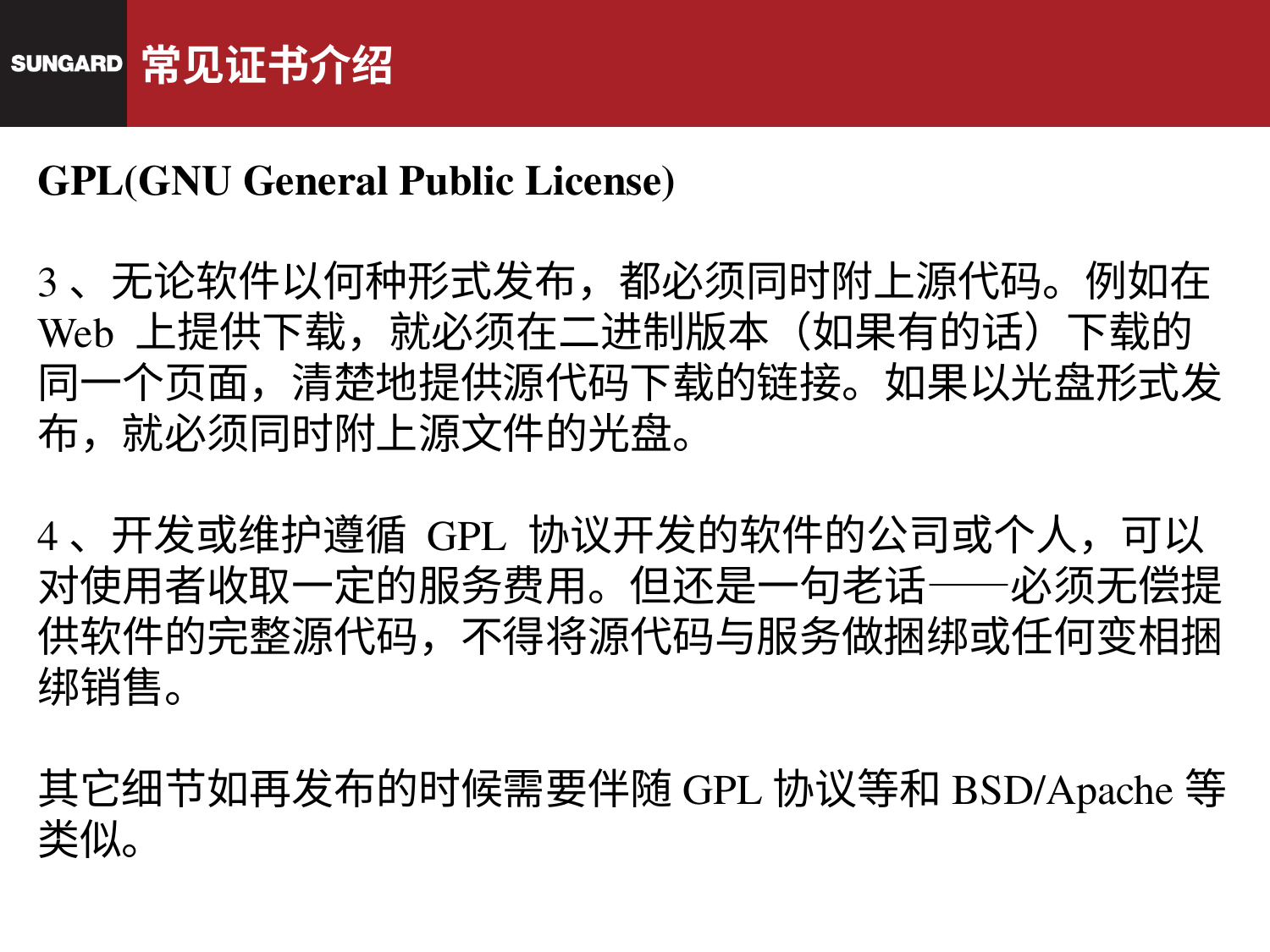

# 常见证书介绍
GPL(GNU General Public License)

3、无论软件以何种形式发布，都必须同时附上源代码。例如在 Web 上提供下载，就必须在二进制版本（如果有的话）下载的同一个页面，清楚地提供源代码下载的链接。如果以光盘形式发布，就必须同时附上源文件的光盘。

4、开发或维护遵循 GPL 协议开发的软件的公司或个人，可以对使用者收取一定的服务费用。但还是一句老话——必须无偿提供软件的完整源代码，不得将源代码与服务做捆绑或任何变相捆绑销售。

其它细节如再发布的时候需要伴随GPL协议等和BSD/Apache等类似。